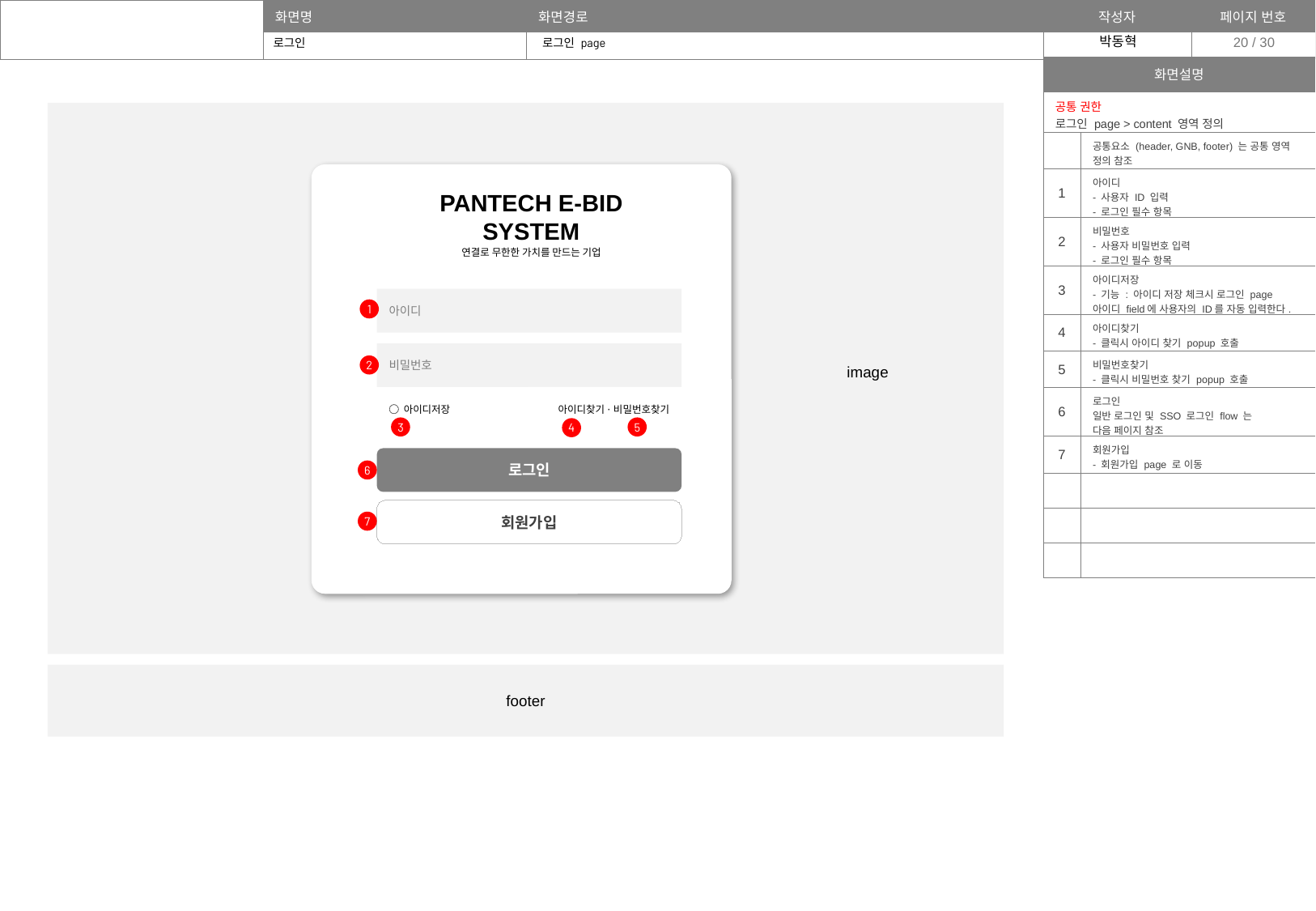

20
로그인
로그인 page
| 화면설명 |  |
| --- | --- |
| 공통 권한 로그인 page > content 영역 정의 |  |
|  | 공통요소 (header, GNB, footer) 는 공통 영역 정의 참조 |
| 1 | 아이디 - 사용자 ID 입력 - 로그인 필수 항목 |
| 2 | 비밀번호 - 사용자 비밀번호 입력 - 로그인 필수 항목 |
| 3 | 아이디저장 - 기능 : 아이디 저장 체크시 로그인 page 아이디 field에 사용자의 ID를 자동 입력한다. |
| 4 | 아이디찾기 - 클릭시 아이디 찾기 popup 호출 |
| 5 | 비밀번호찾기 - 클릭시 비밀번호 찾기 popup 호출 |
| 6 | 로그인 일반 로그인 및 SSO 로그인 flow 는 다음 페이지 참조 |
| 7 | 회원가입 - 회원가입 page 로 이동 |
|  |  |
|  |  |
|  |  |

PANTECH E-BID SYSTEM
연결로 무한한 가치를 만드는 기업
아이디
1
비밀번호
image
2
아이디찾기 ⋅ 비밀번호찾기
⃝ 아이디저장
3
5
4
로그인
6
회원가입
7
footer